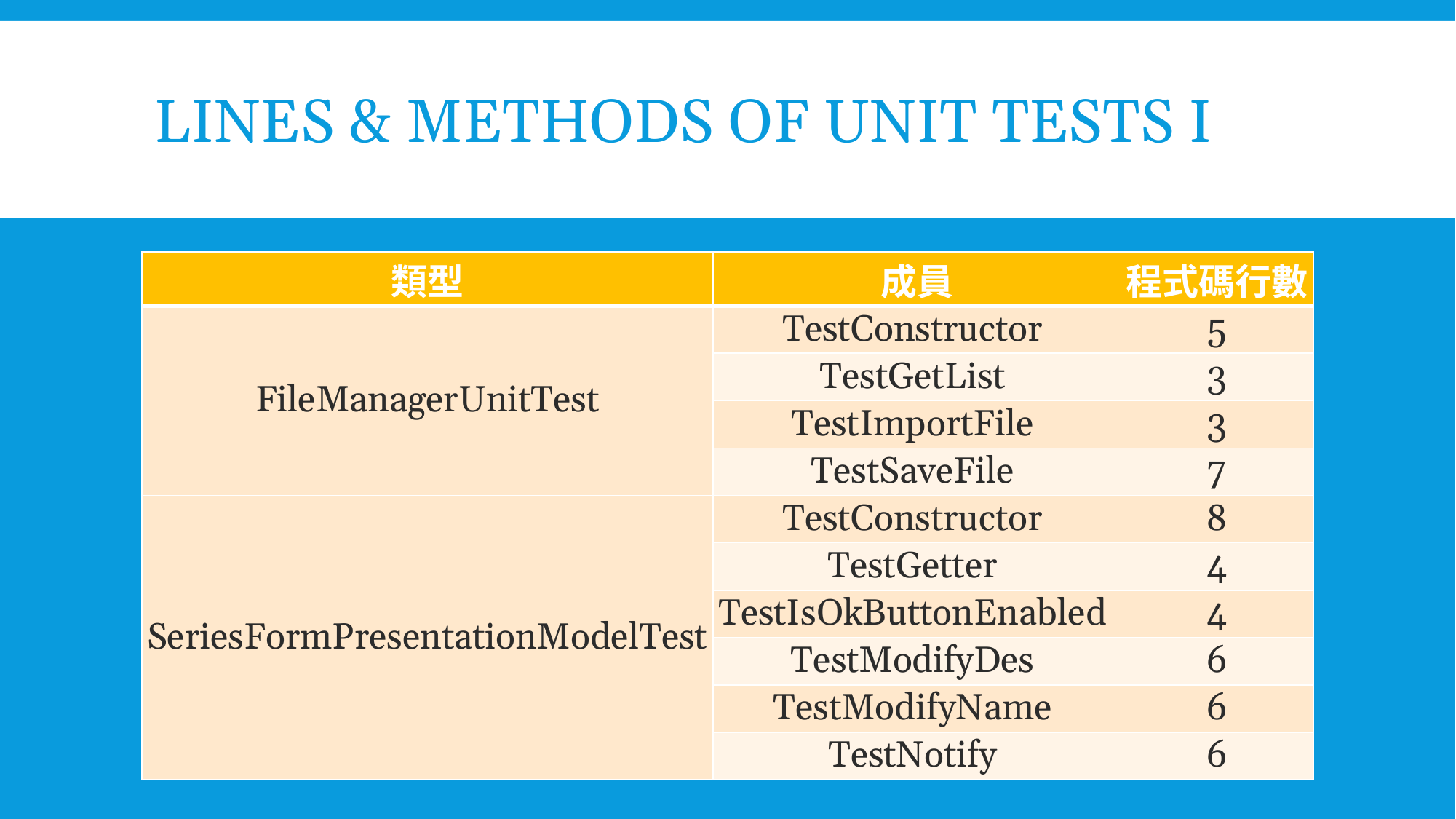

# Lines & Methods of Unit Tests I
| 類型 | 成員 | 程式碼行數 |
| --- | --- | --- |
| FileManagerUnitTest | TestConstructor | 5 |
|  | TestGetList | 3 |
|  | TestImportFile | 3 |
|  | TestSaveFile | 7 |
| SeriesFormPresentationModelTest | TestConstructor | 8 |
|  | TestGetter | 4 |
|  | TestIsOkButtonEnabled | 4 |
|  | TestModifyDes | 6 |
|  | TestModifyName | 6 |
|  | TestNotify | 6 |